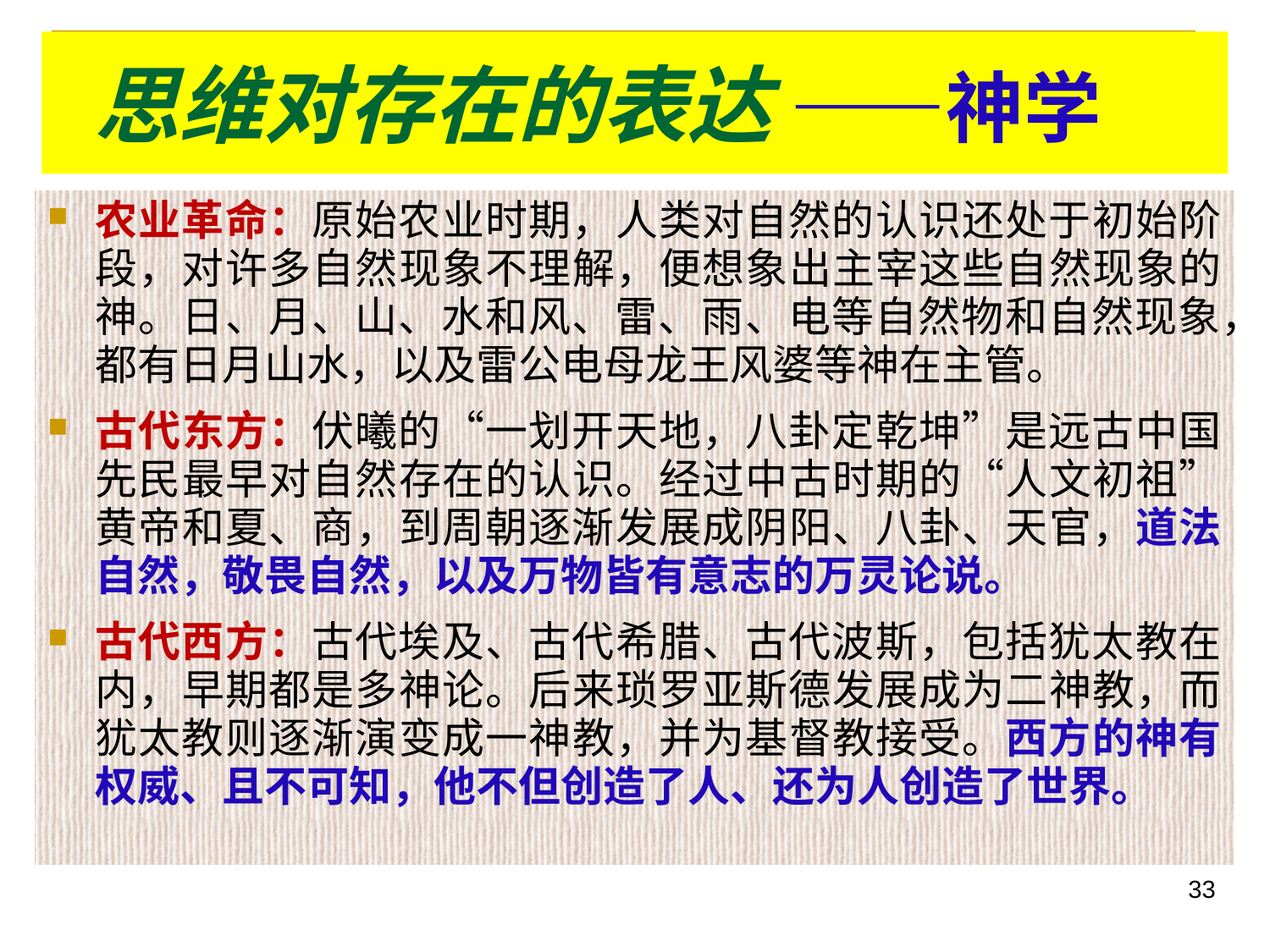

思维对存在的表达 ——神学
农业革命：原始农业时期，人类对自然的认识还处于初始阶段，对许多自然现象不理解，便想象出主宰这些自然现象的神。日、月、山、水和风、雷、雨、电等自然物和自然现象，都有日月山水，以及雷公电母龙王风婆等神在主管。
古代东方：伏曦的“一划开天地，八卦定乾坤”是远古中国先民最早对自然存在的认识。经过中古时期的“人文初祖” 黄帝和夏、商，到周朝逐渐发展成阴阳、八卦、天官，道法自然，敬畏自然，以及万物皆有意志的万灵论说。
古代西方：古代埃及、古代希腊、古代波斯，包括犹太教在内，早期都是多神论。后来琐罗亚斯德发展成为二神教，而犹太教则逐渐演变成一神教，并为基督教接受。西方的神有权威、且不可知，他不但创造了人、还为人创造了世界。
33